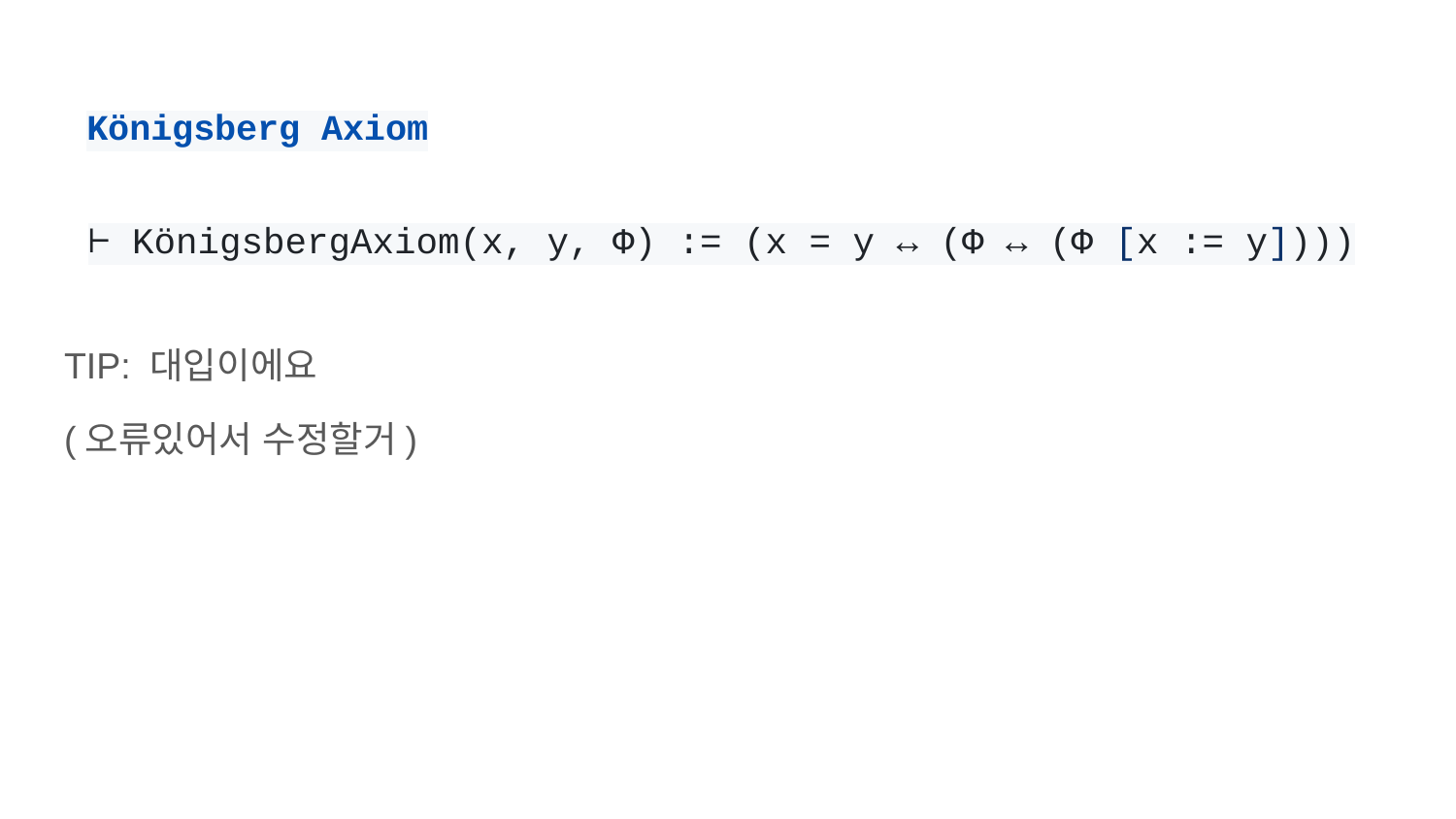

# Königsberg Axiom
⊢ KönigsbergAxiom(x, y, Φ) := (x = y ↔ (Φ ↔ (Φ [x := y])))

TIP: 대입이에요
(오류있어서 수정할거)